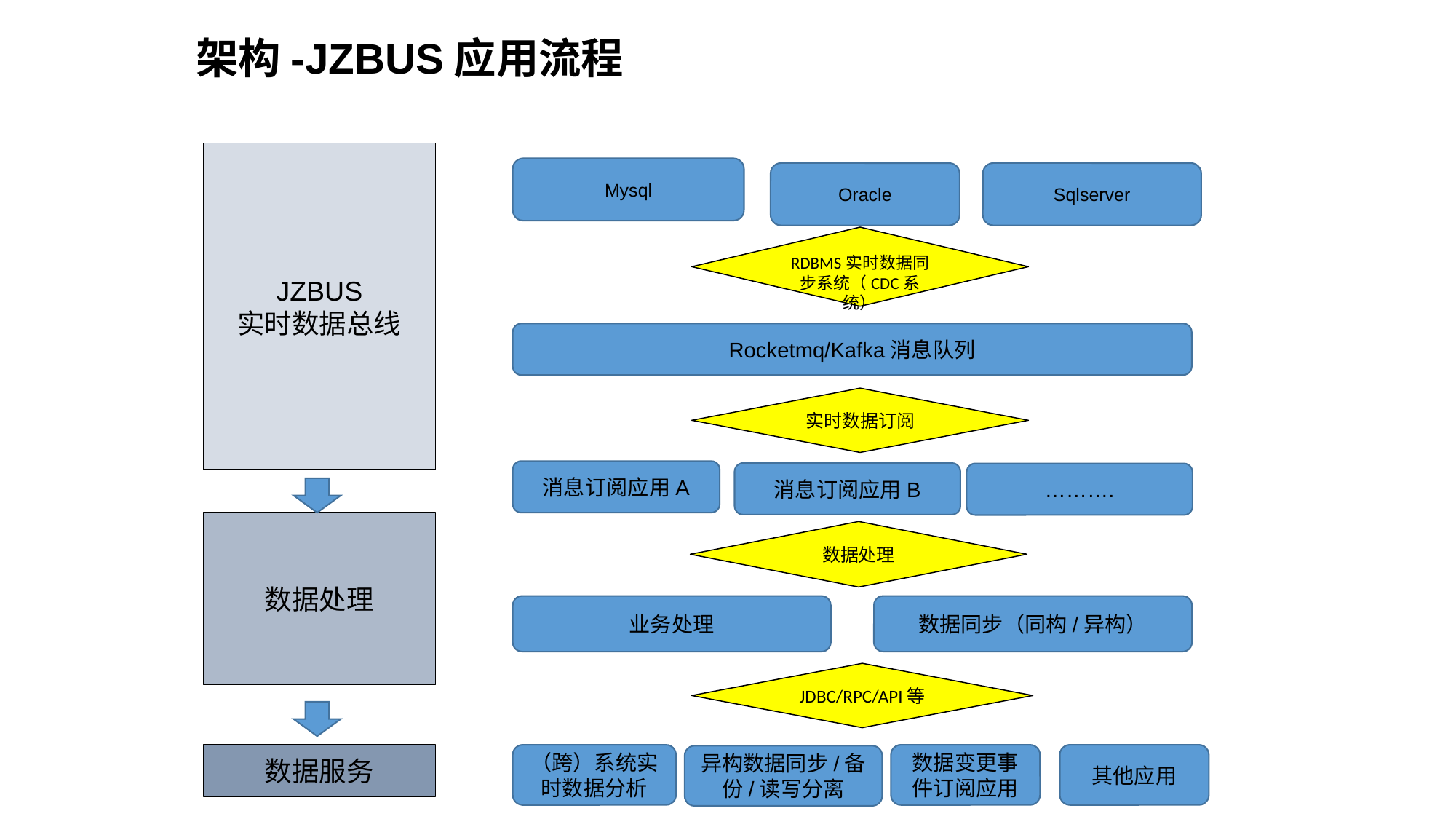

架构-JZBUS应用流程
JZBUS
实时数据总线
Mysql
Oracle
Sqlserver
RDBMS实时数据同步系统（CDC系统）
Rocketmq/Kafka消息队列
实时数据订阅
消息订阅应用A
消息订阅应用B
……….

数据处理
数据处理
业务处理
数据同步（同构/异构）
JDBC/RPC/API等

数据服务
（跨）系统实时数据分析
数据变更事件订阅应用
其他应用
异构数据同步/备份/读写分离